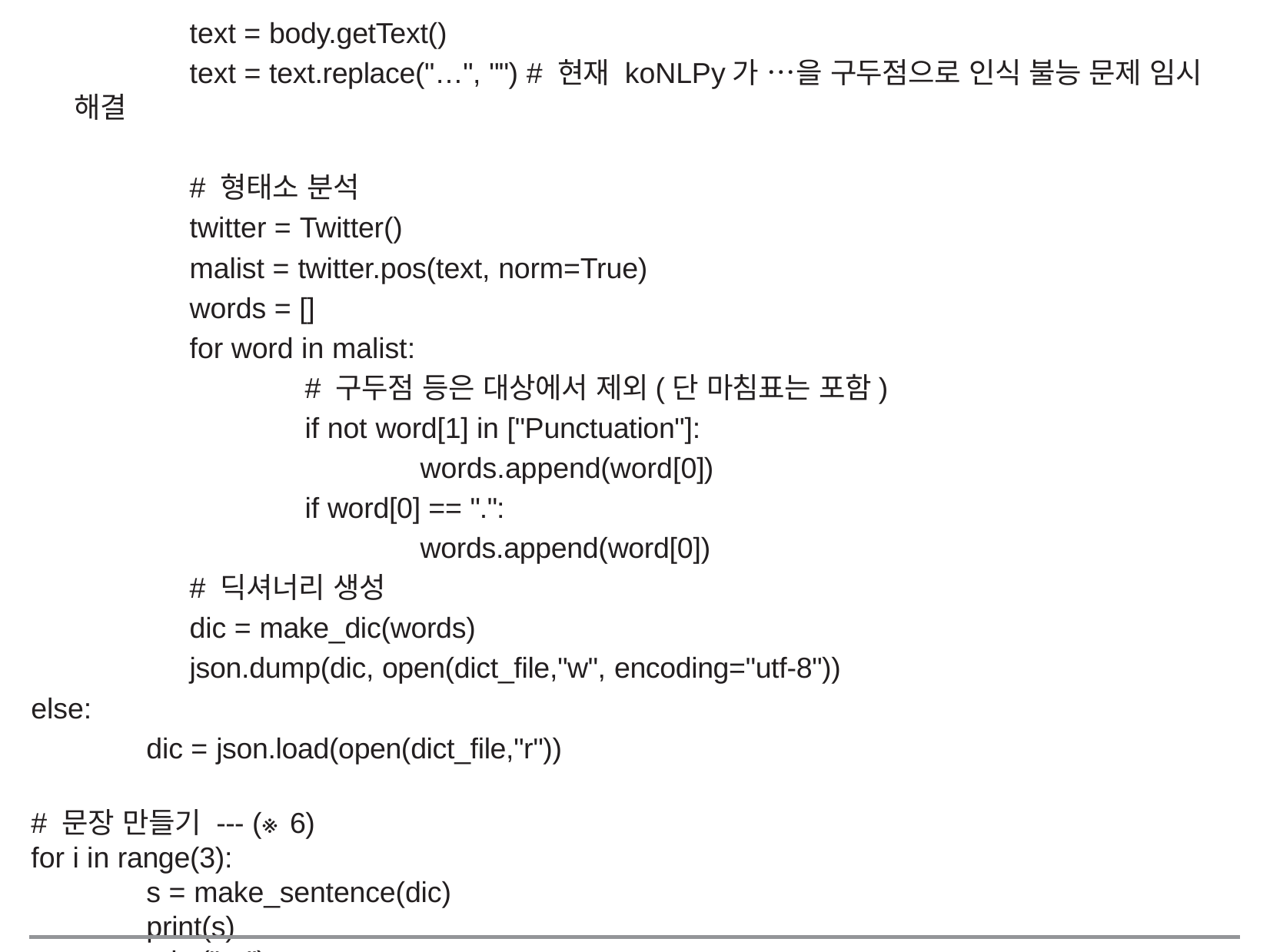

text = body.getText()
	text = text.replace("…", "") # 현재 koNLPy가 …을 구두점으로 인식 불능 문제 임시 해결

	# 형태소 분석
	twitter = Twitter()
	malist = twitter.pos(text, norm=True)
	words = []
	for word in malist:
		# 구두점 등은 대상에서 제외(단 마침표는 포함)
		if not word[1] in ["Punctuation"]:
			words.append(word[0])
		if word[0] == ".":
			words.append(word[0])
	# 딕셔너리 생성
	dic = make_dic(words)
	json.dump(dic, open(dict_file,"w", encoding="utf-8"))
else:
	dic = json.load(open(dict_file,"r"))

# 문장 만들기 --- (※6)
for i in range(3):
	s = make_sentence(dic)
	print(s)
	print("---")